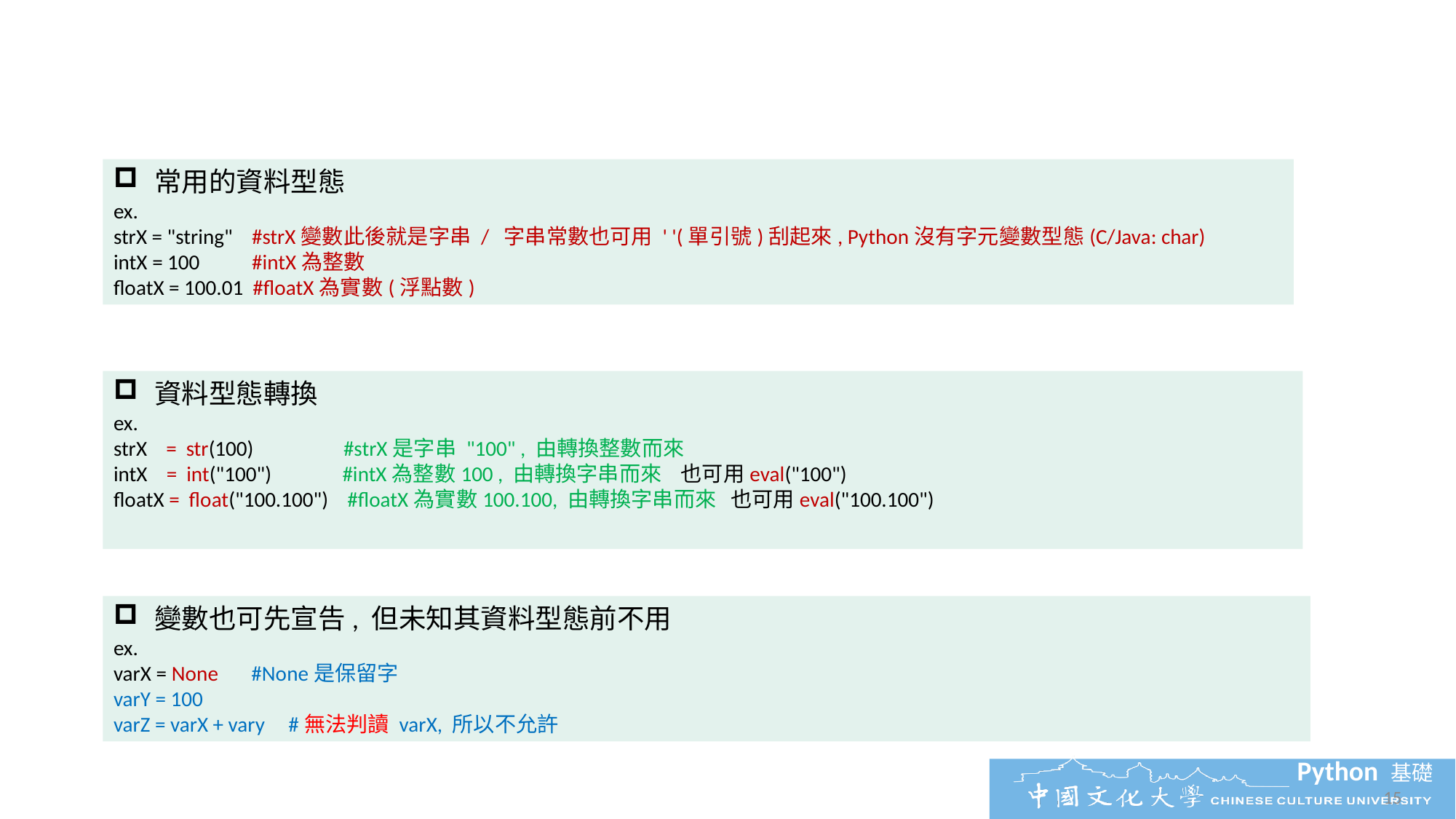

常用的資料型態
ex.
strX = "string"    #strX變數此後就是字串 /  字串常數也可用 ' '(單引號)刮起來, Python沒有字元變數型態(C/Java: char)
intX = 100           #intX為整數
floatX = 100.01  #floatX為實數(浮點數)
資料型態轉換
ex.
strX    =  str(100)                   #strX是字串 "100" , 由轉換整數而來
intX    =  int("100")               #intX為整數100 , 由轉換字串而來    也可用eval("100")
floatX =  float("100.100")    #floatX為實數100.100, 由轉換字串而來   也可用eval("100.100")

變數也可先宣告, 但未知其資料型態前不用
ex.
varX = None       #None是保留字
varY = 100
varZ = varX + vary     #無法判讀 varX, 所以不允許
15